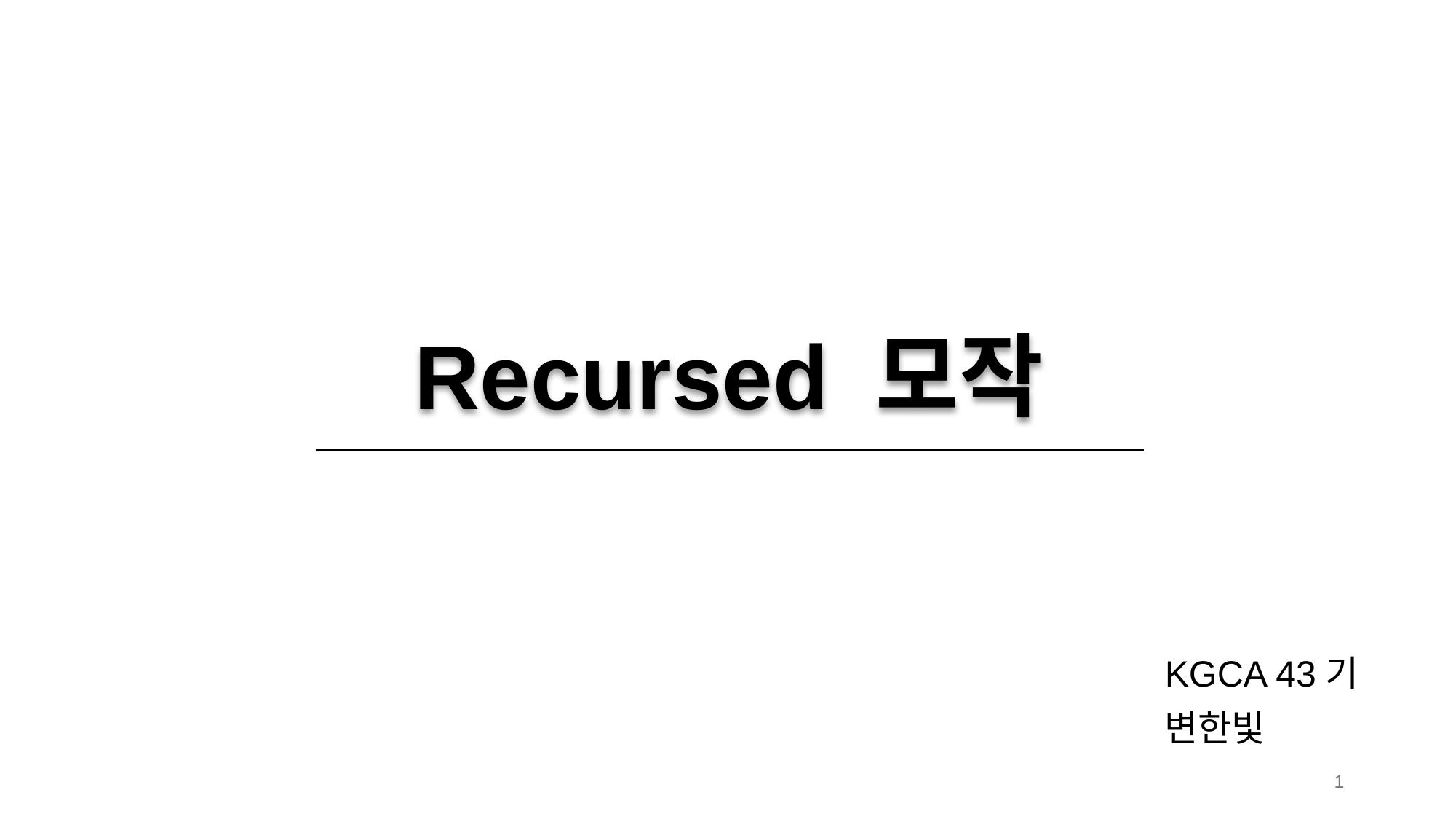

# Recursed 모작
KGCA 43기
변한빛
1